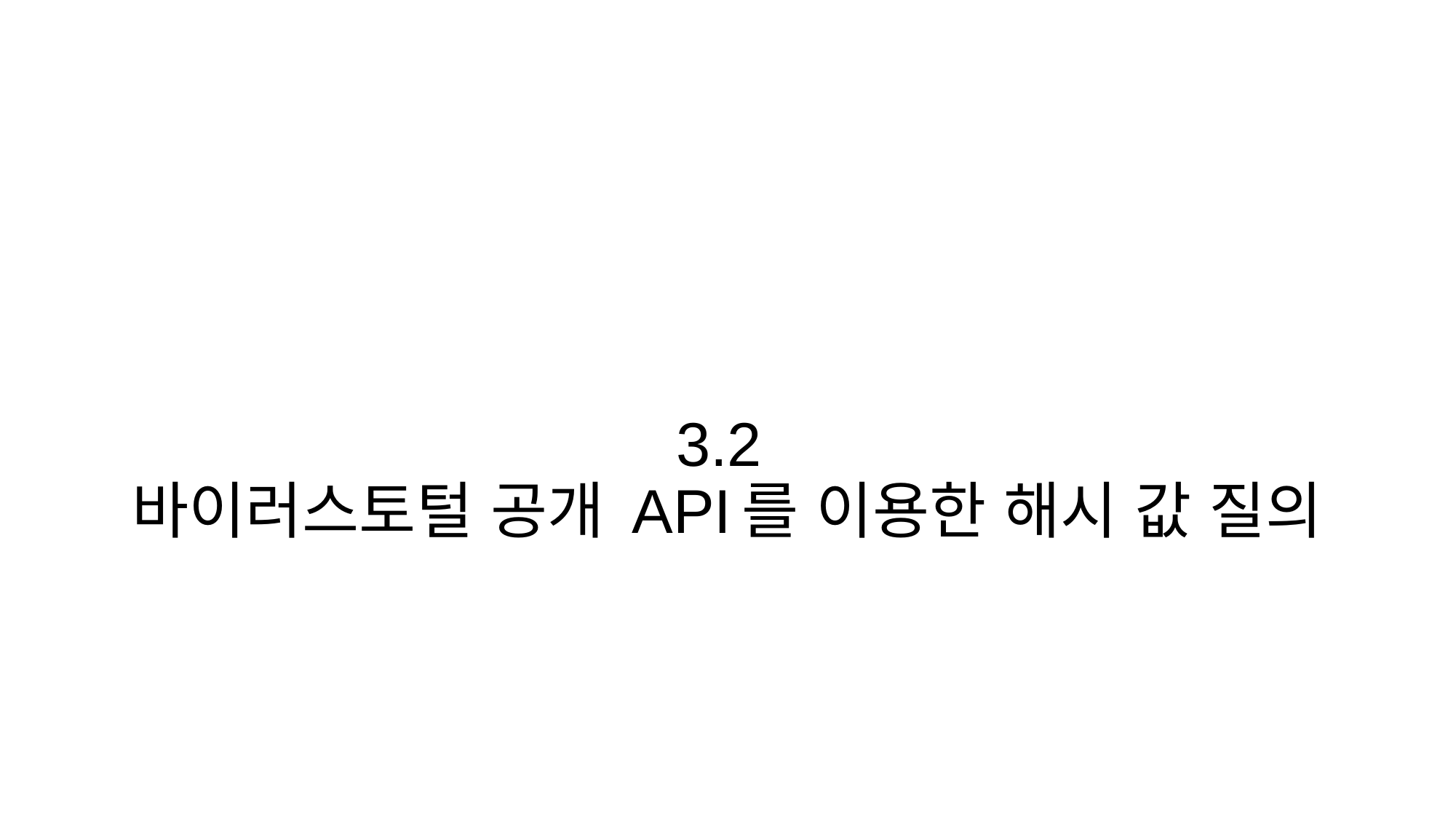

# 3.2 바이러스토털 공개 API를 이용한 해시 값 질의